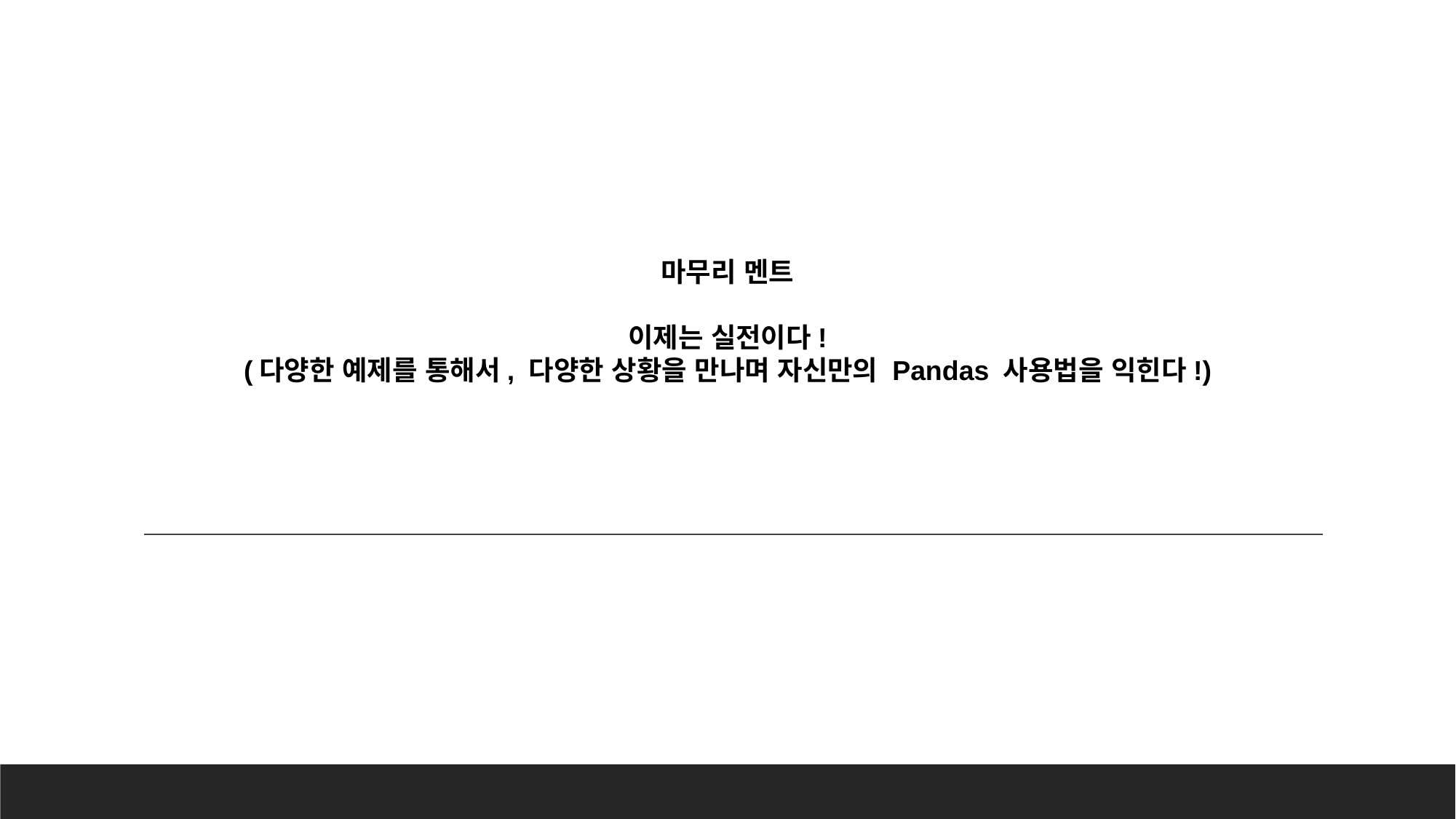

마무리 멘트

이제는 실전이다!
(다양한 예제를 통해서, 다양한 상황을 만나며 자신만의 Pandas 사용법을 익힌다!)